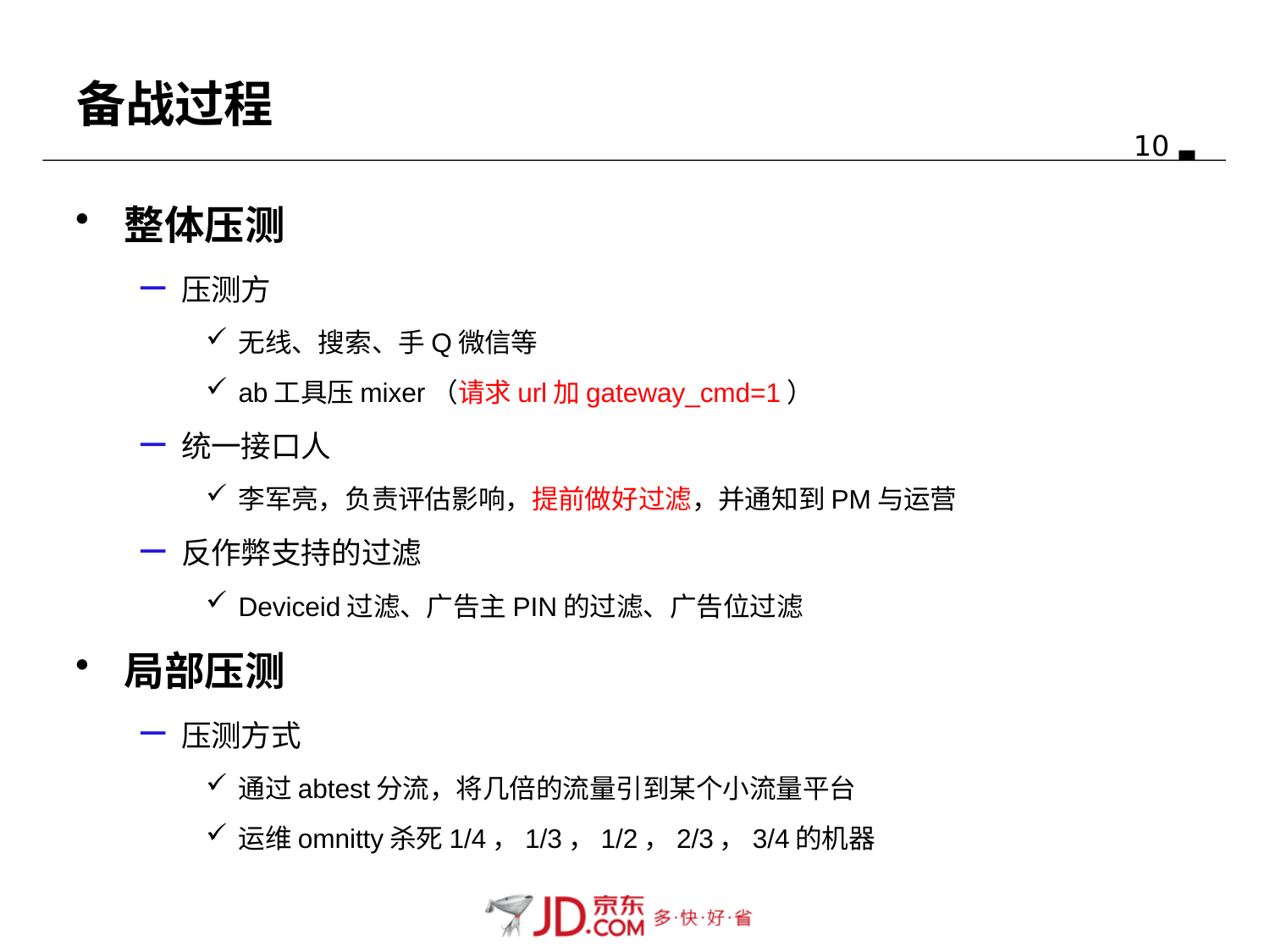

# 备战过程
整体压测
压测方
无线、搜索、手Q微信等
ab工具压mixer（请求url加gateway_cmd=1）
统一接口人
李军亮，负责评估影响，提前做好过滤，并通知到PM与运营
反作弊支持的过滤
Deviceid过滤、广告主PIN的过滤、广告位过滤
局部压测
压测方式
通过abtest分流，将几倍的流量引到某个小流量平台
运维omnitty杀死1/4，1/3，1/2，2/3，3/4的机器